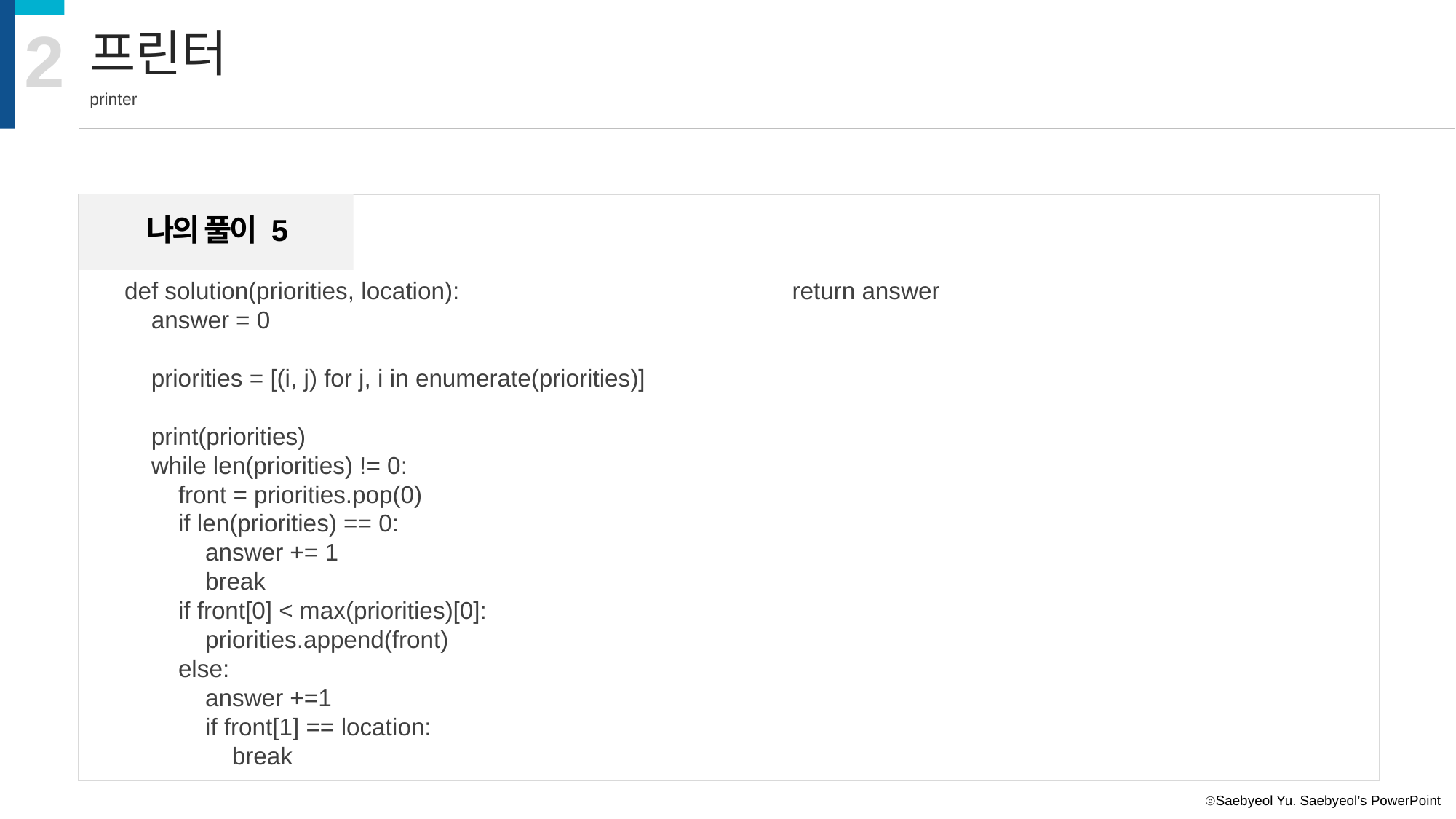

2
프린터
printer

나의 풀이 5
def solution(priorities, location):
    answer = 0

    priorities = [(i, j) for j, i in enumerate(priorities)]

    print(priorities)
    while len(priorities) != 0:
        front = priorities.pop(0)
        if len(priorities) == 0:
            answer += 1
            break
        if front[0] < max(priorities)[0]:
            priorities.append(front)
        else:
            answer +=1
            if front[1] == location:
                break
    return answer